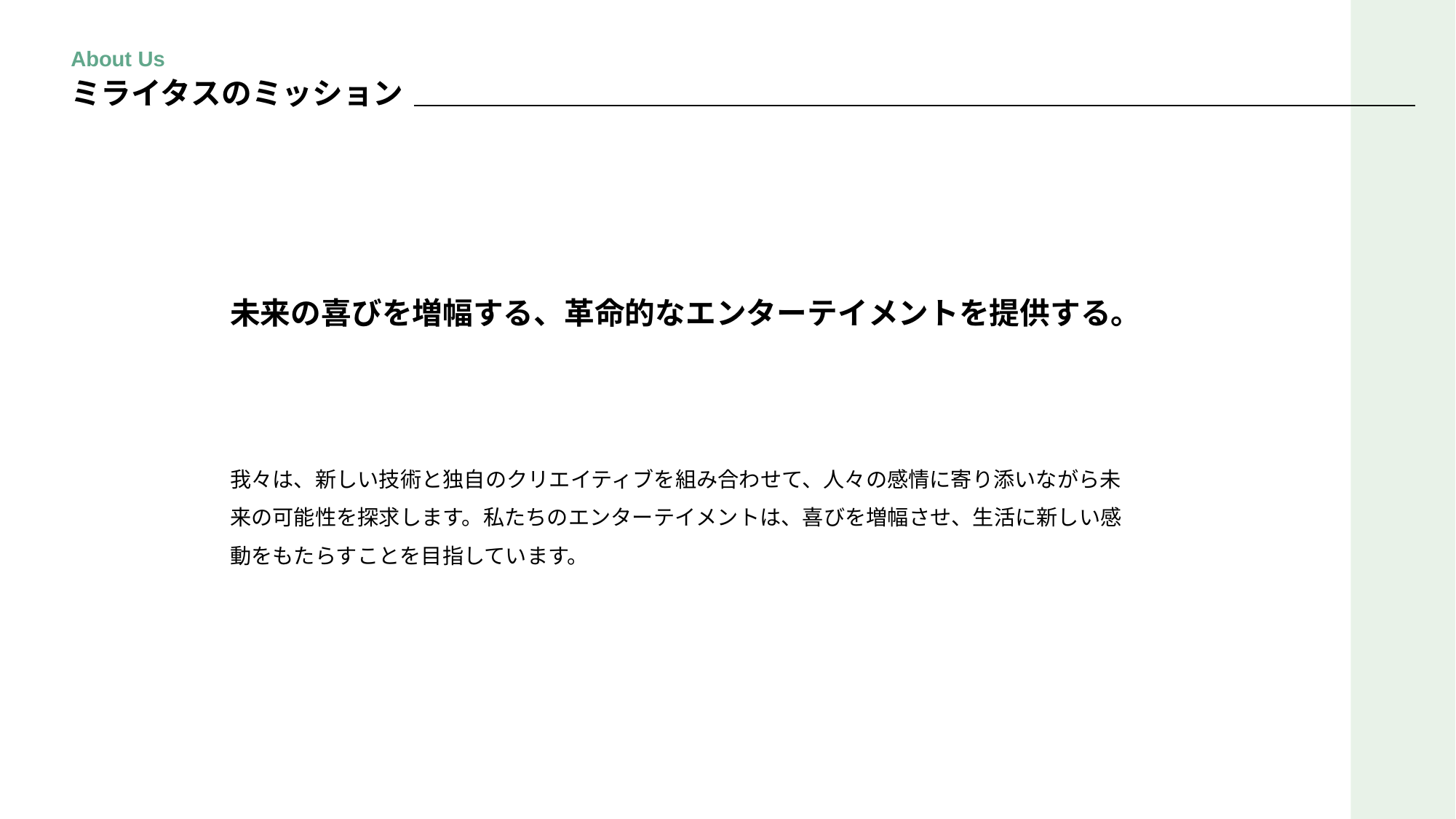

About Us
ミライタスのミッション
未来の喜びを増幅する、革命的なエンターテイメントを提供する。
我々は、新しい技術と独自のクリエイティブを組み合わせて、人々の感情に寄り添いながら未来の可能性を探求します。私たちのエンターテイメントは、喜びを増幅させ、生活に新しい感動をもたらすことを目指しています。